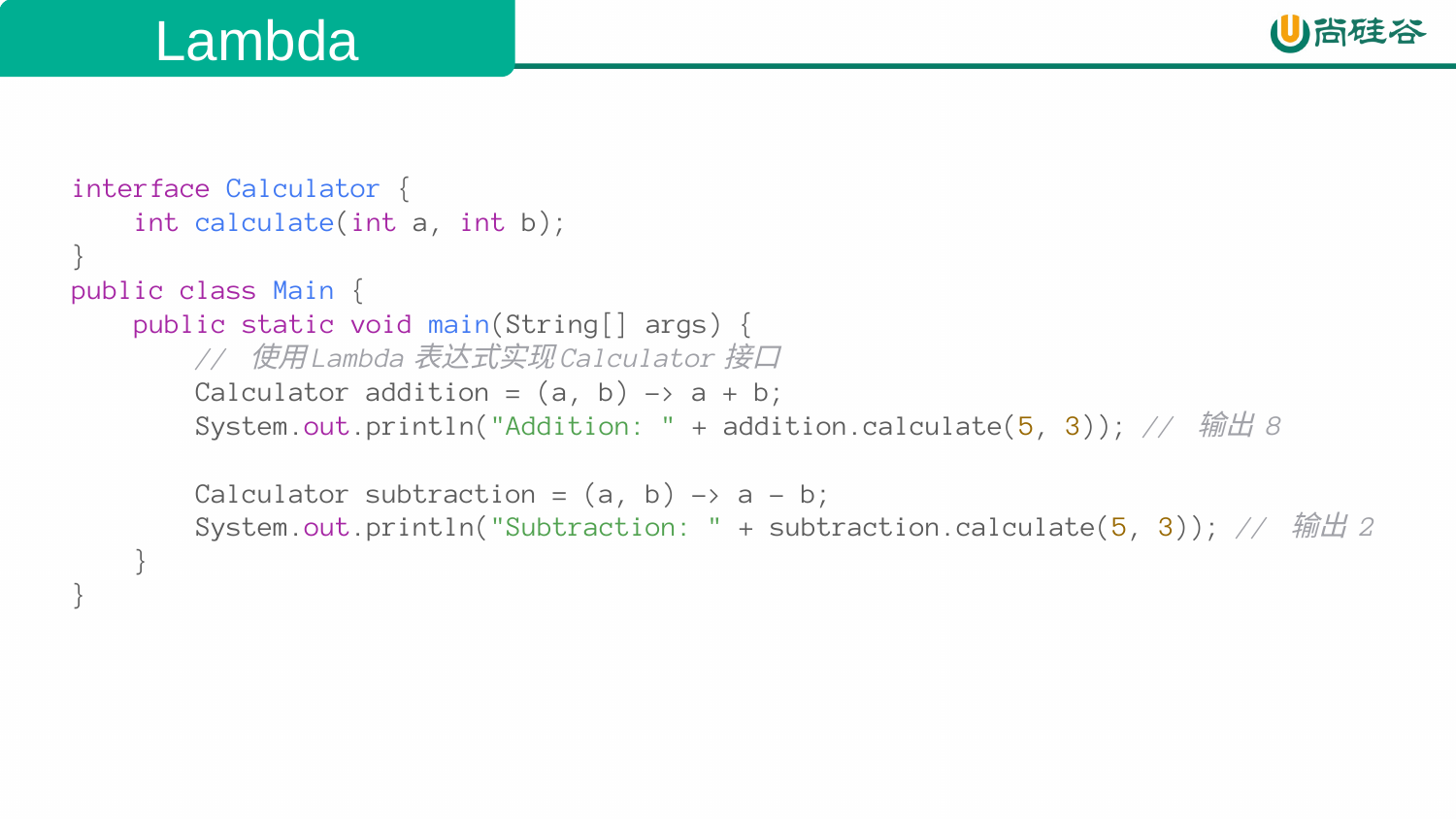

Lambda
interface Calculator {
    int calculate(int a, int b);
}
public class Main {
    public static void main(String[] args) {
        // 使用Lambda表达式实现Calculator接口
        Calculator addition = (a, b) -> a + b;
        System.out.println("Addition: " + addition.calculate(5, 3)); // 输出 8

        Calculator subtraction = (a, b) -> a - b;
        System.out.println("Subtraction: " + subtraction.calculate(5, 3)); // 输出 2
    }
}